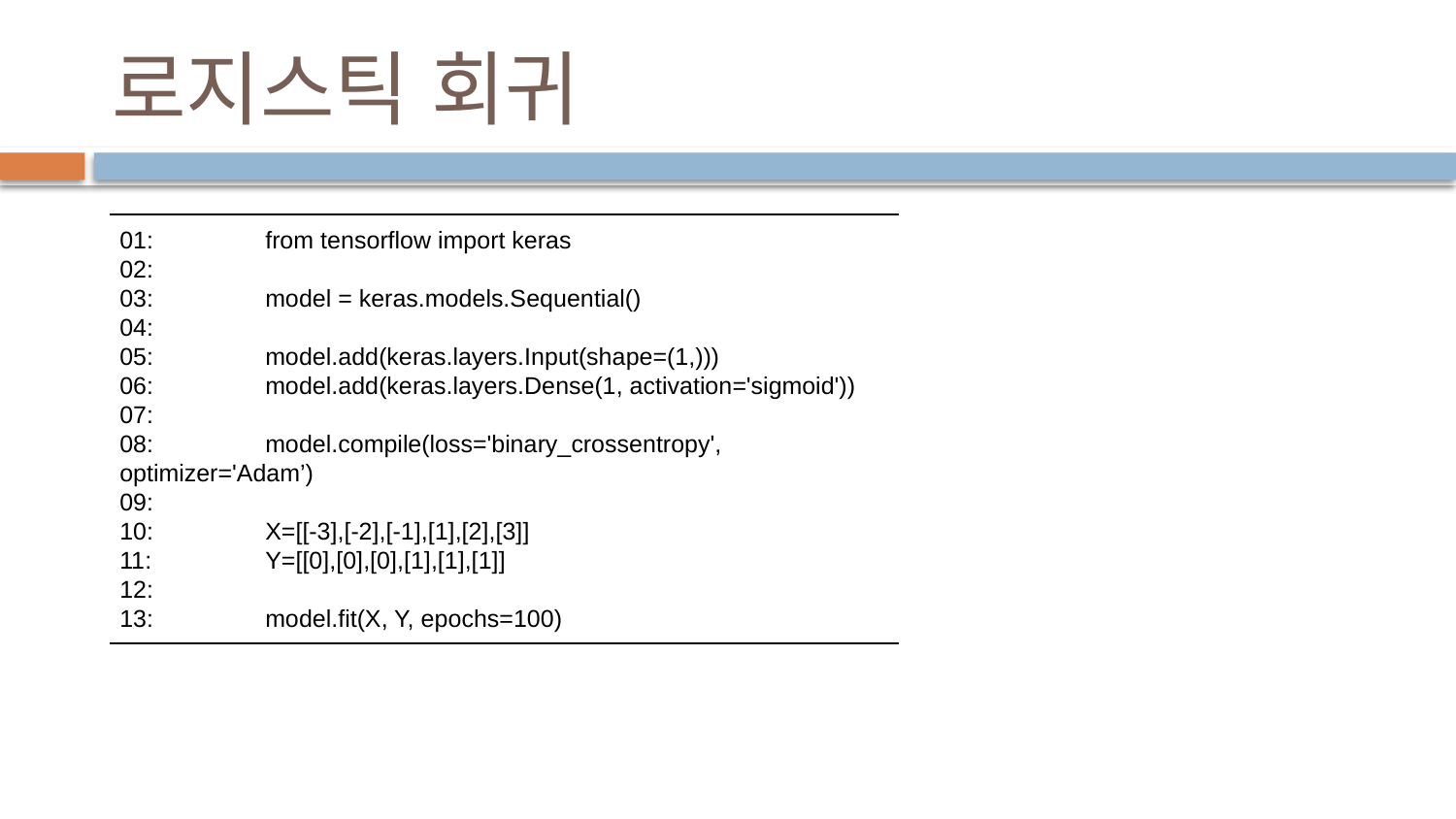

# 로지스틱 회귀
| 01: from tensorflow import keras 02: 03: model = keras.models.Sequential() 04: 05: model.add(keras.layers.Input(shape=(1,))) 06: model.add(keras.layers.Dense(1, activation='sigmoid')) 07: 08: model.compile(loss='binary\_crossentropy', optimizer='Adam’) 09: 10: X=[[-3],[-2],[-1],[1],[2],[3]] 11: Y=[[0],[0],[0],[1],[1],[1]] 12: 13: model.fit(X, Y, epochs=100) |
| --- |